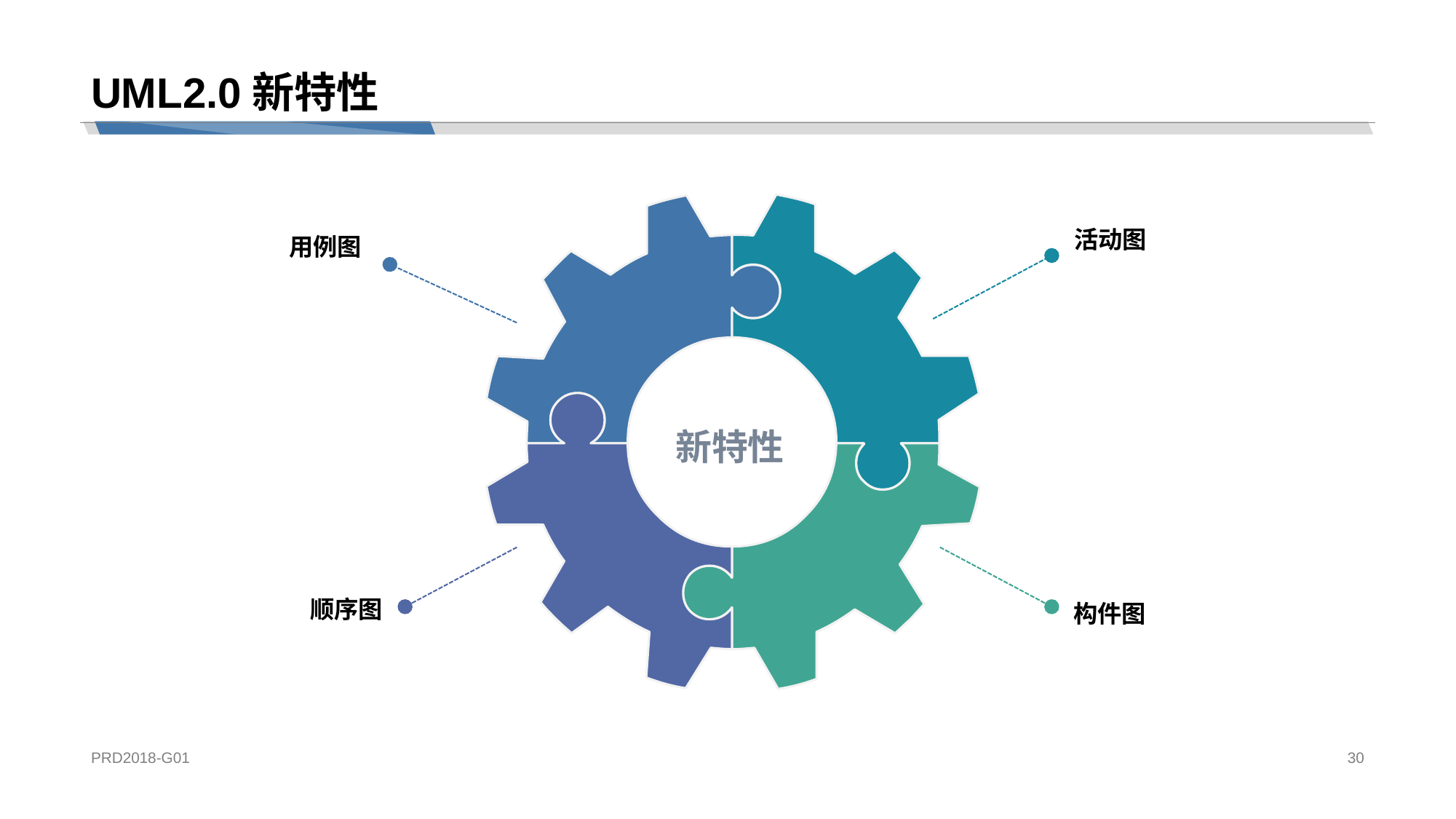

# UML2.0新特性

活动图
用例图

新特性

顺序图
构件图
PRD2018-G01
30